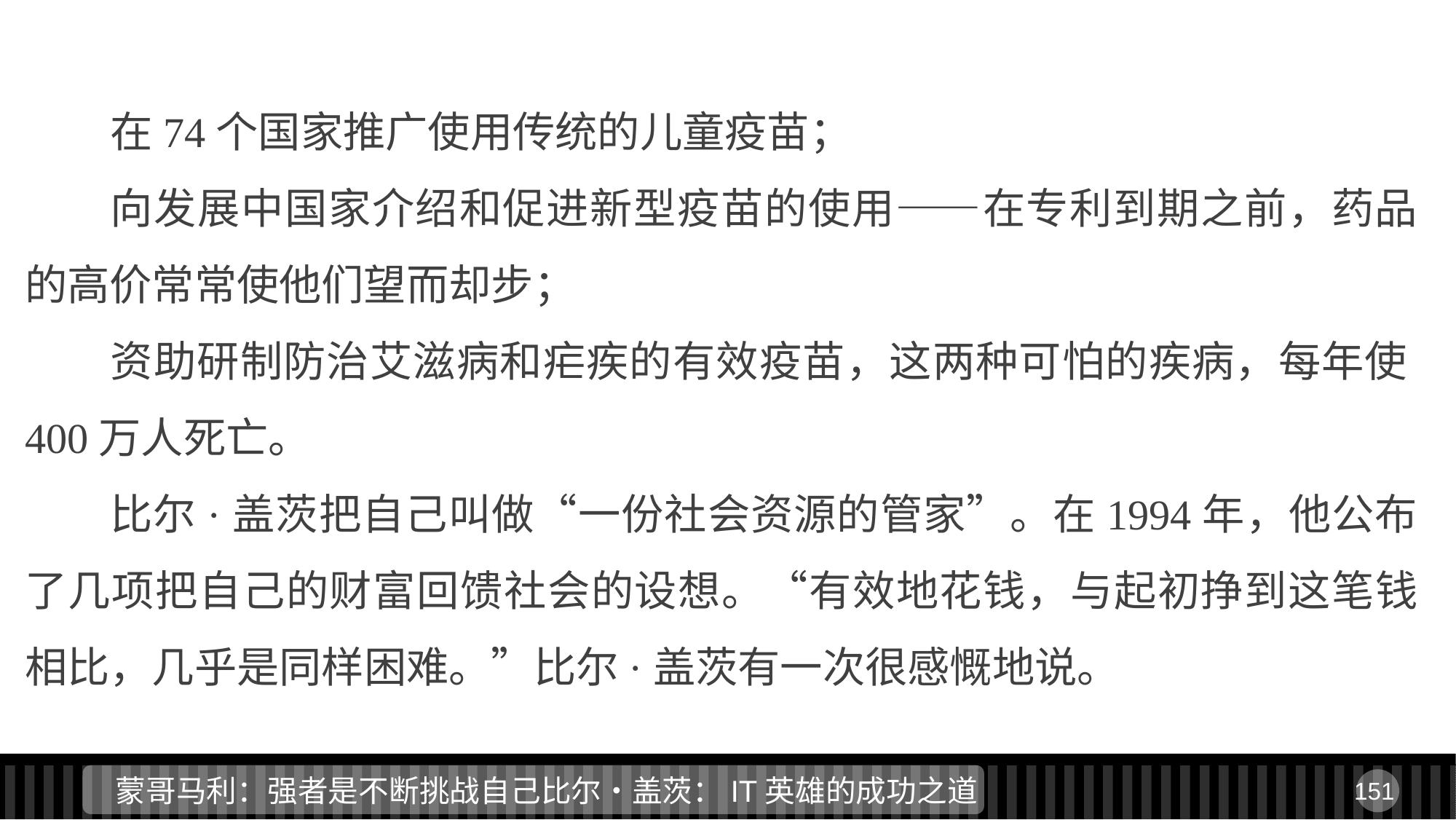

在74个国家推广使用传统的儿童疫苗；
向发展中国家介绍和促进新型疫苗的使用——在专利到期之前，药品的高价常常使他们望而却步；
资助研制防治艾滋病和疟疾的有效疫苗，这两种可怕的疾病，每年使400万人死亡。
比尔·盖茨把自己叫做“一份社会资源的管家”。在1994年，他公布了几项把自己的财富回馈社会的设想。“有效地花钱，与起初挣到这笔钱相比，几乎是同样困难。”比尔·盖茨有一次很感慨地说。